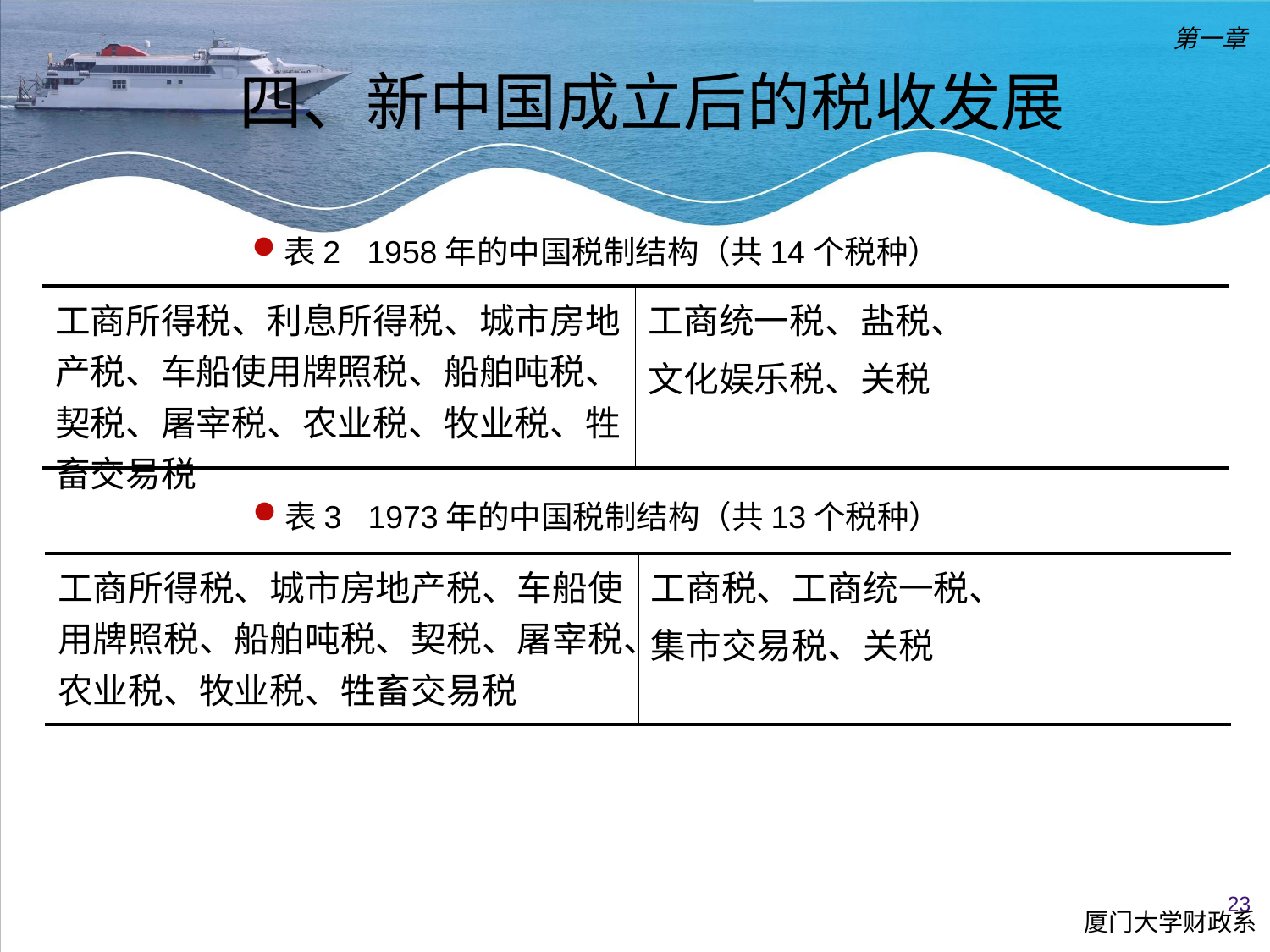

第一章
四、新中国成立后的税收发展
表2   1958年的中国税制结构（共14个税种）
| 工商所得税、利息所得税、城市房地产税、车船使用牌照税、船舶吨税、契税、屠宰税、农业税、牧业税、牲畜交易税 | 工商统一税、盐税、 文化娱乐税、关税 |
| --- | --- |
表3   1973年的中国税制结构（共13个税种）
| 工商所得税、城市房地产税、车船使用牌照税、船舶吨税、契税、屠宰税、农业税、牧业税、牲畜交易税 | 工商税、工商统一税、 集市交易税、关税 |
| --- | --- |
23
厦门大学财政系